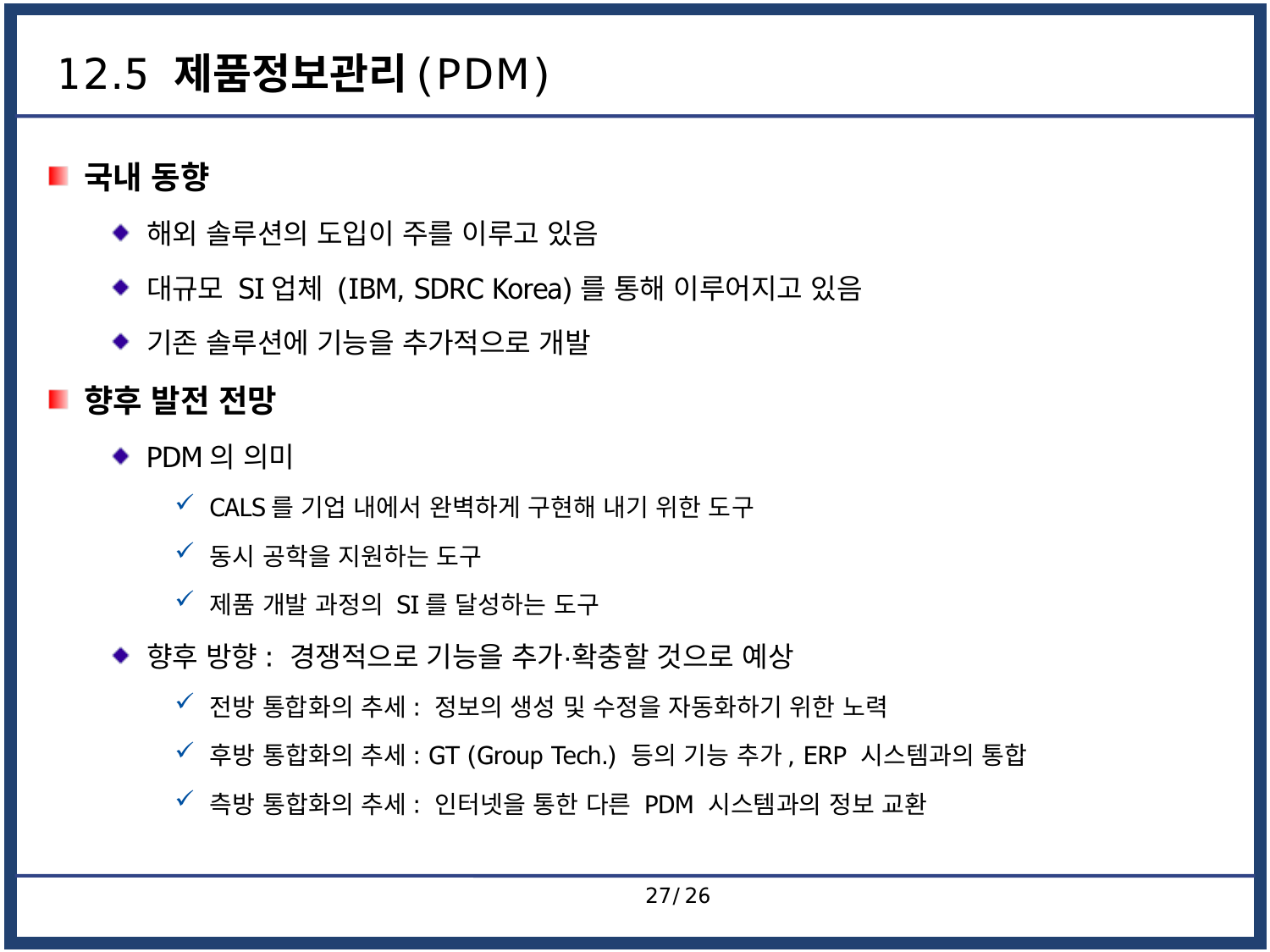

# 12.5 제품정보관리(PDM)
국내 동향
해외 솔루션의 도입이 주를 이루고 있음
대규모 SI업체 (IBM, SDRC Korea)를 통해 이루어지고 있음
기존 솔루션에 기능을 추가적으로 개발
향후 발전 전망
PDM의 의미
CALS를 기업 내에서 완벽하게 구현해 내기 위한 도구
동시 공학을 지원하는 도구
제품 개발 과정의 SI를 달성하는 도구
향후 방향: 경쟁적으로 기능을 추가∙확충할 것으로 예상
전방 통합화의 추세: 정보의 생성 및 수정을 자동화하기 위한 노력
후방 통합화의 추세: GT (Group Tech.) 등의 기능 추가, ERP 시스템과의 통합
측방 통합화의 추세: 인터넷을 통한 다른 PDM 시스템과의 정보 교환